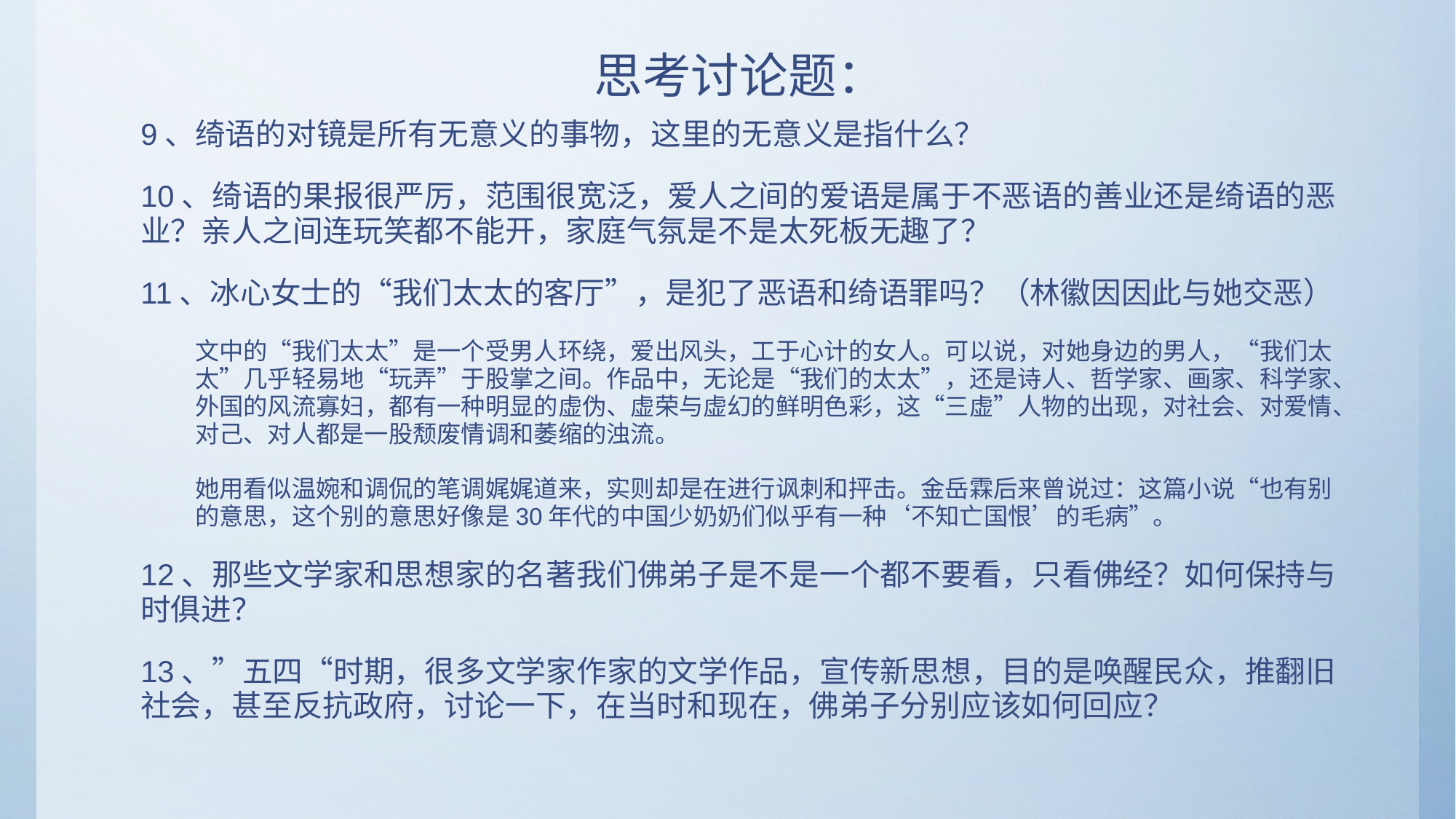

# 思考讨论题：
9、绮语的对镜是所有无意义的事物，这里的无意义是指什么？
10、绮语的果报很严厉，范围很宽泛，爱人之间的爱语是属于不恶语的善业还是绮语的恶业？亲人之间连玩笑都不能开，家庭气氛是不是太死板无趣了？
11、冰心女士的“我们太太的客厅”，是犯了恶语和绮语罪吗？（林徽因因此与她交恶）
文中的“我们太太”是一个受男人环绕，爱出风头，工于心计的女人。可以说，对她身边的男人，“我们太太”几乎轻易地“玩弄”于股掌之间。作品中，无论是“我们的太太”，还是诗人、哲学家、画家、科学家、外国的风流寡妇，都有一种明显的虚伪、虚荣与虚幻的鲜明色彩，这“三虚”人物的出现，对社会、对爱情、对己、对人都是一股颓废情调和萎缩的浊流。
她用看似温婉和调侃的笔调娓娓道来，实则却是在进行讽刺和抨击。金岳霖后来曾说过：这篇小说“也有别的意思，这个别的意思好像是30年代的中国少奶奶们似乎有一种‘不知亡国恨’的毛病”。
12、那些文学家和思想家的名著我们佛弟子是不是一个都不要看，只看佛经？如何保持与时俱进？
13、”五四“时期，很多文学家作家的文学作品，宣传新思想，目的是唤醒民众，推翻旧社会，甚至反抗政府，讨论一下，在当时和现在，佛弟子分别应该如何回应？